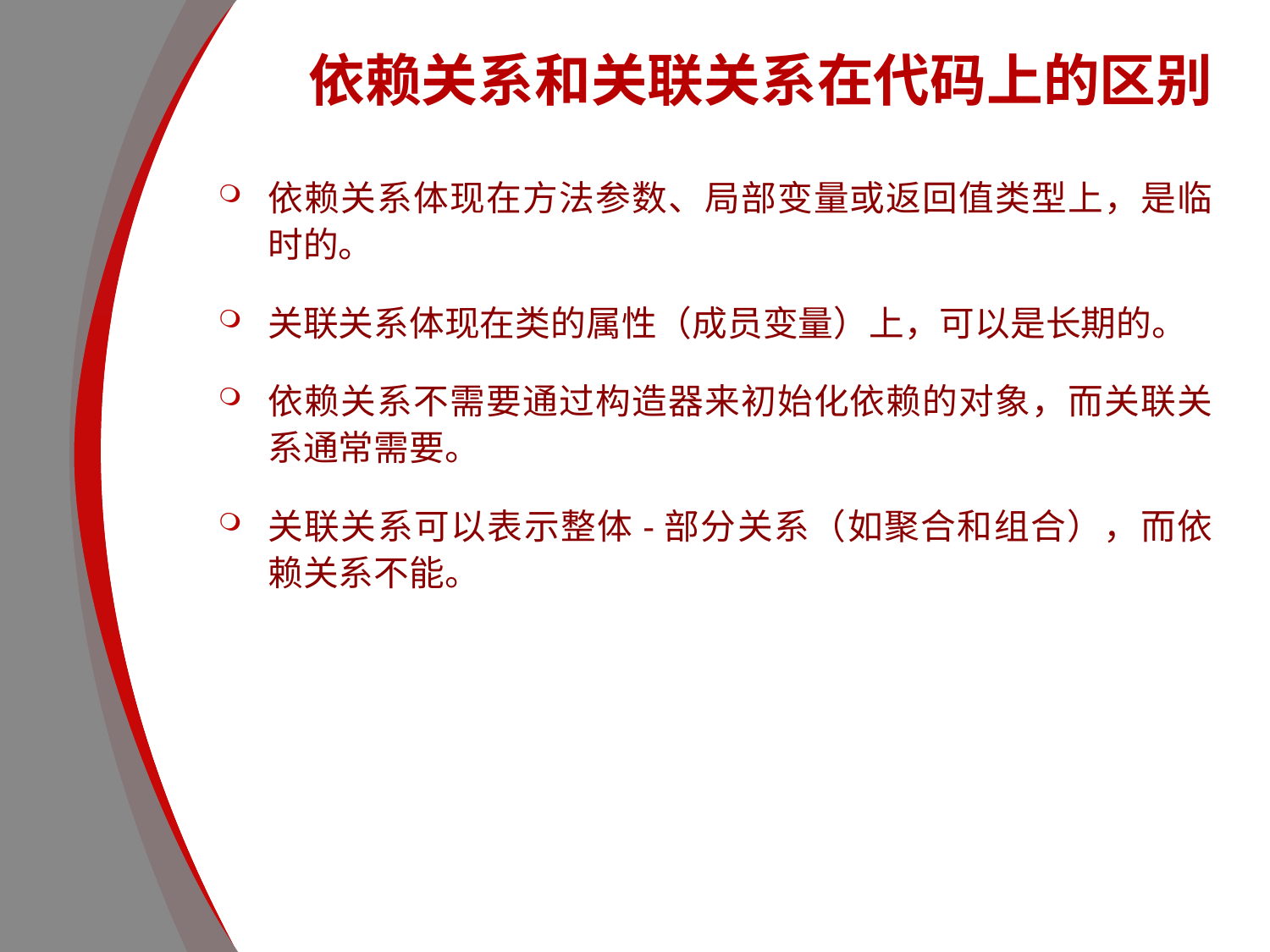

# 依赖关系和关联关系在代码上的区别
依赖关系体现在方法参数、局部变量或返回值类型上，是临时的。
关联关系体现在类的属性（成员变量）上，可以是长期的。
依赖关系不需要通过构造器来初始化依赖的对象，而关联关系通常需要。
关联关系可以表示整体-部分关系（如聚合和组合），而依赖关系不能。